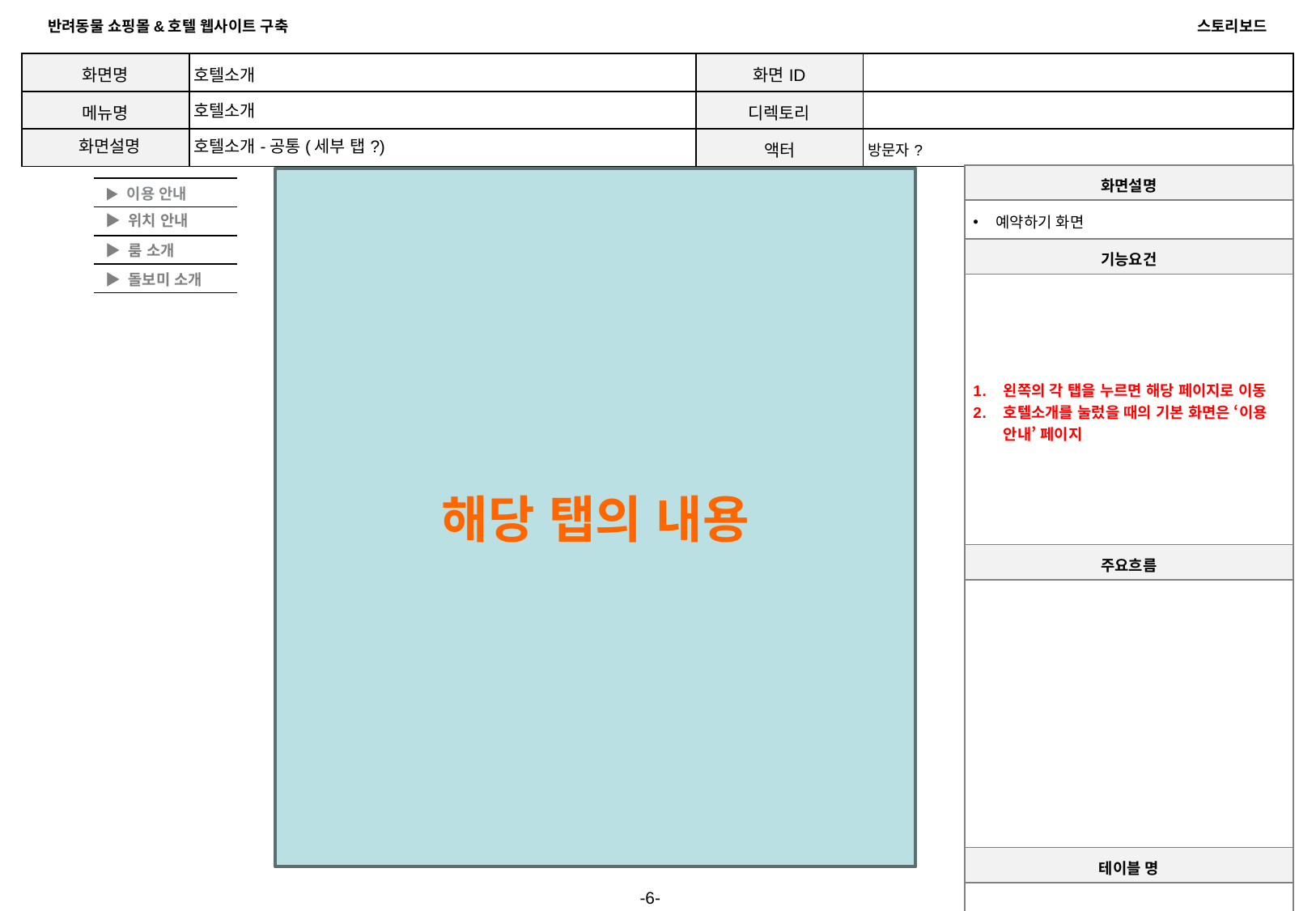

| 화면명 | 호텔소개 | 화면ID |  |
| --- | --- | --- | --- |
| 메뉴명 | 호텔소개 | 디렉토리 |  |
| 화면설명 | 호텔소개-공통(세부 탭?) | 액터 | 방문자? |
| 화면설명 |
| --- |
| 예약하기 화면 |
| 기능요건 |
| 왼쪽의 각 탭을 누르면 해당 페이지로 이동 호텔소개를 눌렀을 때의 기본 화면은 ‘이용 안내’ 페이지 |
| 주요흐름 |
|  |
해당 탭의 내용
▶ 이용 안내
▶ 위치 안내
▶ 룸 소개
▶ 돌보미 소개
| 테이블 명 |
| --- |
|  |